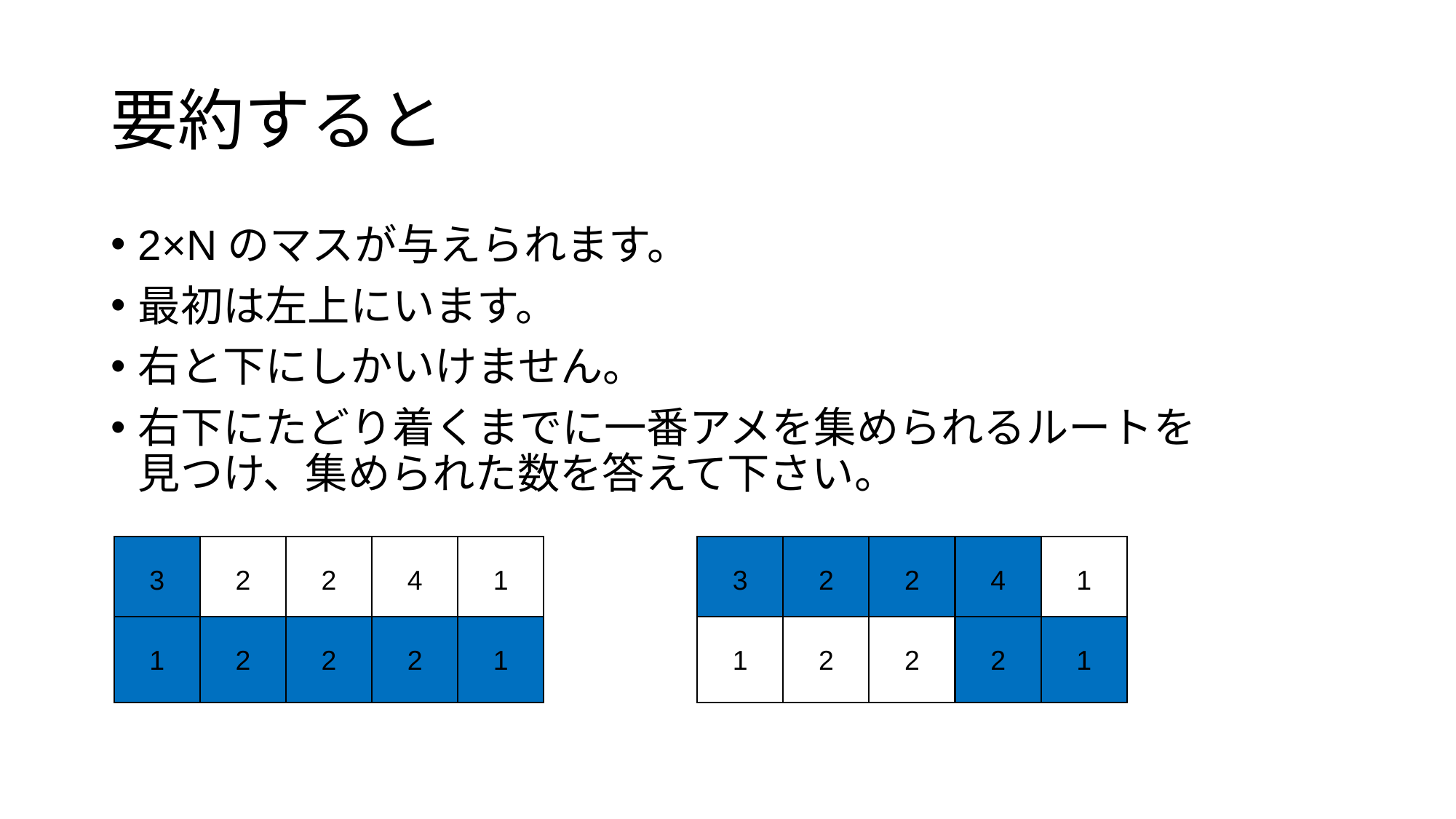

# 要約すると
2×Nのマスが与えられます。
最初は左上にいます。
右と下にしかいけません。
右下にたどり着くまでに一番アメを集められるルートを
見つけ、集められた数を答えて下さい。

3
2
2
4
1
3
2
2
4
1
1
2
2
2
1
1
2
2
2
1